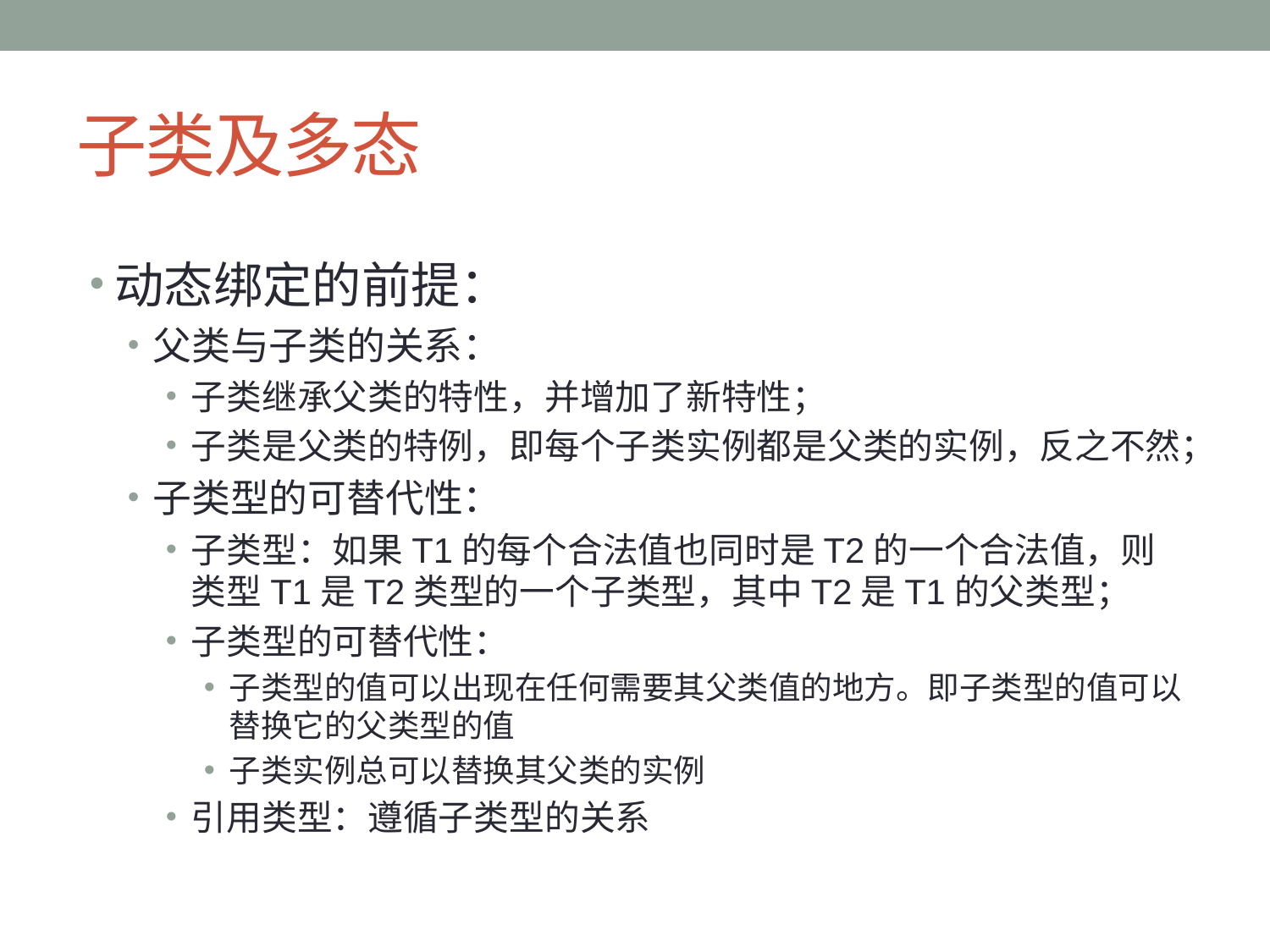

# 子类及多态
动态绑定的前提：
父类与子类的关系：
子类继承父类的特性，并增加了新特性；
子类是父类的特例，即每个子类实例都是父类的实例，反之不然；
子类型的可替代性：
子类型：如果T1的每个合法值也同时是T2的一个合法值，则类型T1是T2类型的一个子类型，其中T2是T1的父类型；
子类型的可替代性：
子类型的值可以出现在任何需要其父类值的地方。即子类型的值可以替换它的父类型的值
子类实例总可以替换其父类的实例
引用类型：遵循子类型的关系